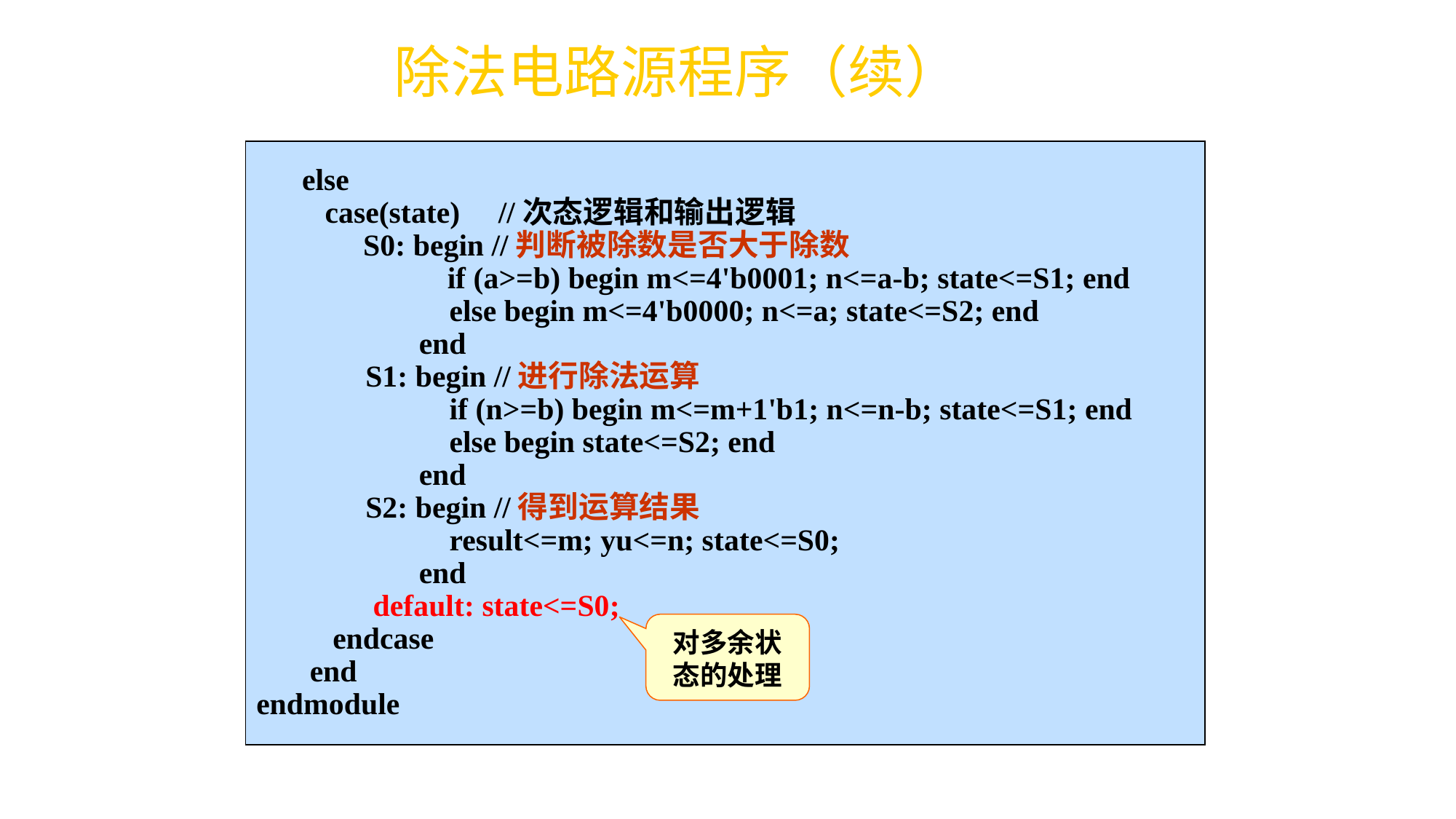

# 除法电路源程序（续）
      else
         case(state)     //次态逻辑和输出逻辑
              S0: begin //判断被除数是否大于除数
                         if (a>=b) begin m<=4'b0001; n<=a-b; state<=S1; end
	           else begin m<=4'b0000; n<=a; state<=S2; end
	       end
	S1: begin //进行除法运算
	           if (n>=b) begin m<=m+1'b1; n<=n-b; state<=S1; end
	           else begin state<=S2; end
	       end
	S2: begin //得到运算结果
	           result<=m; yu<=n; state<=S0;
	       end
	 default: state<=S0;
          endcase
       end
endmodule
对多余状态的处理